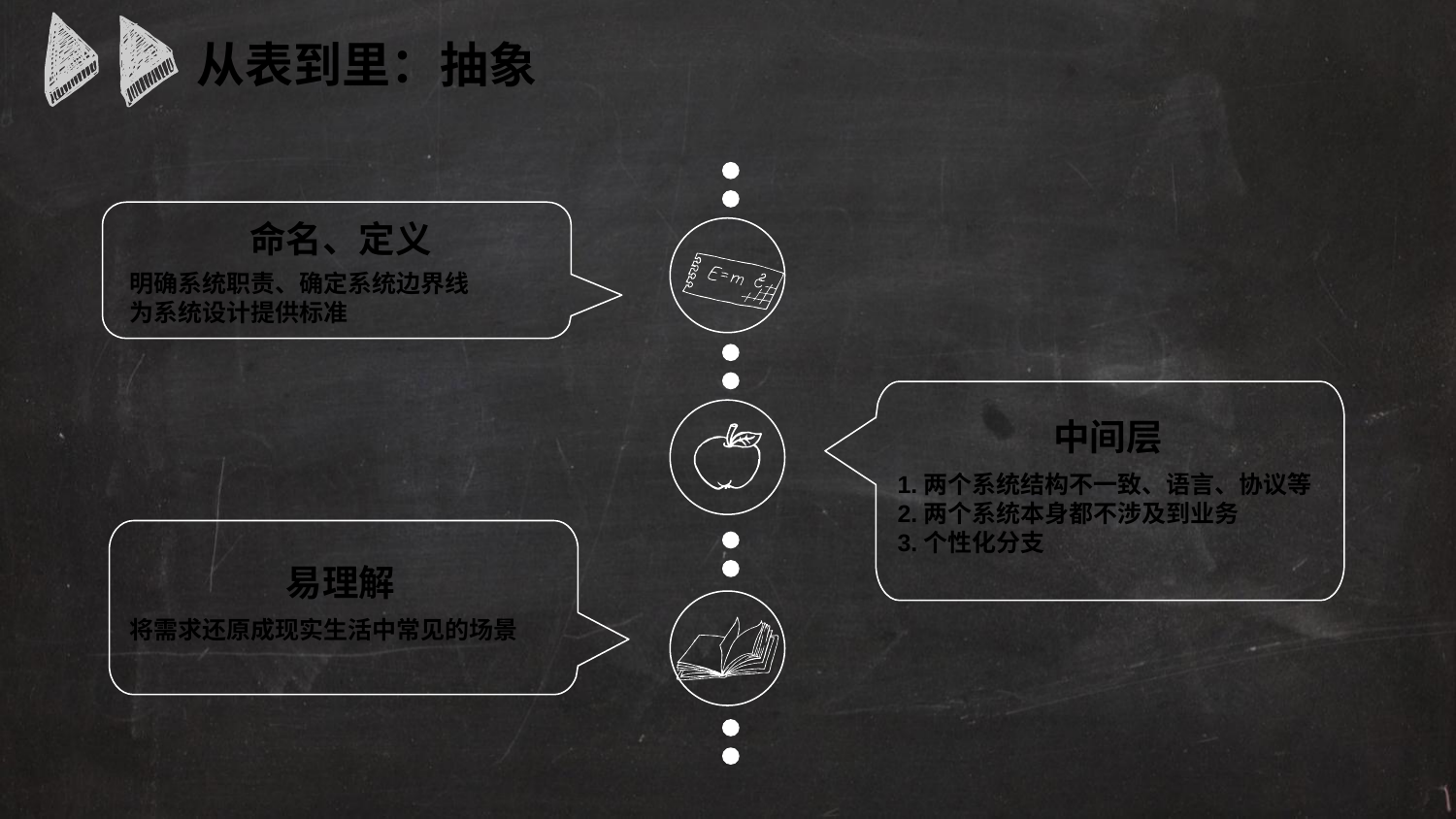

从表到里：抽象

命名、定义

明确系统职责、确定系统边界线
为系统设计提供标准

中间层
1.两个系统结构不一致、语言、协议等
2.两个系统本身都不涉及到业务
3.个性化分支
易理解
将需求还原成现实生活中常见的场景